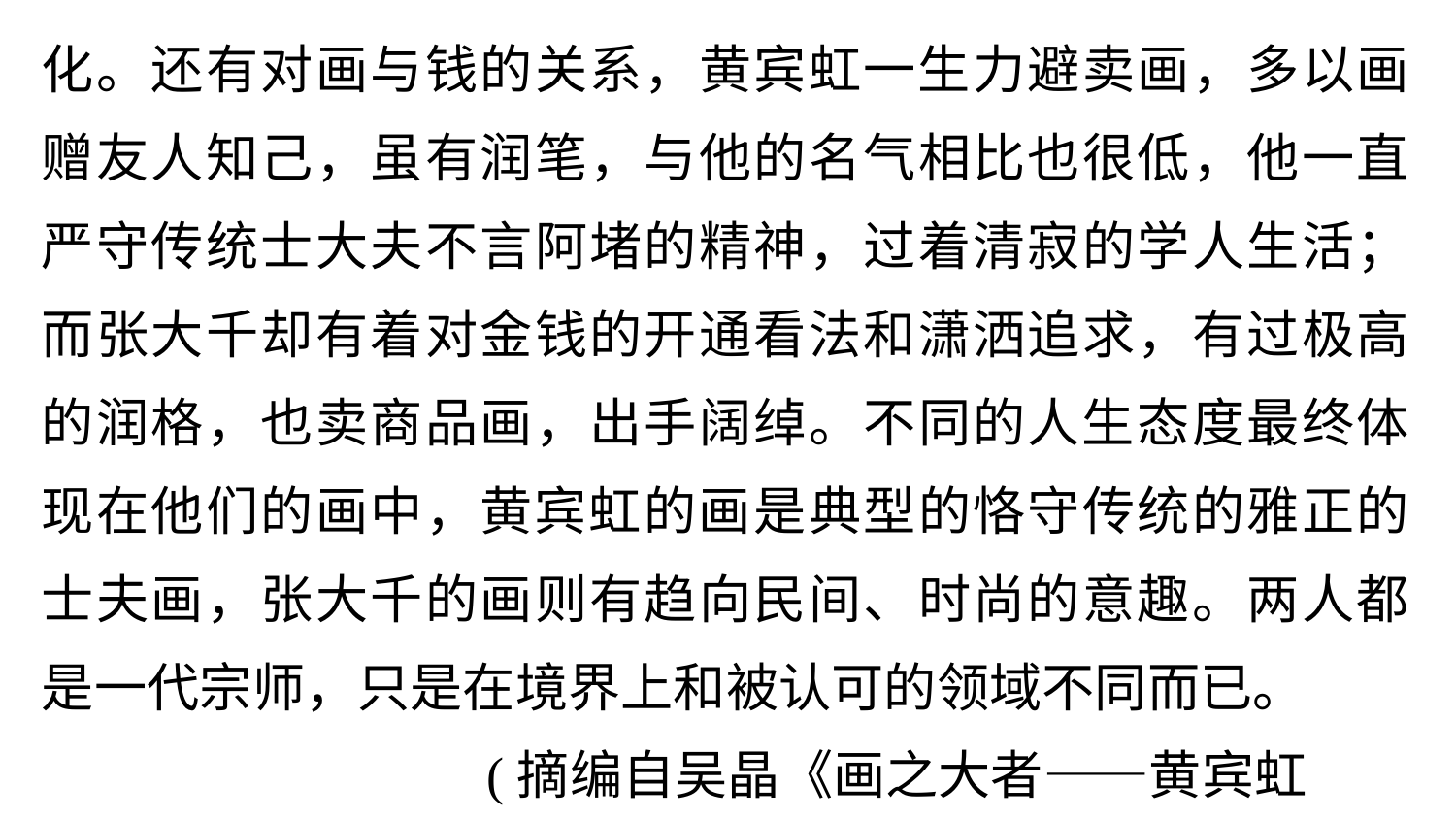

化。还有对画与钱的关系，黄宾虹一生力避卖画，多以画赠友人知己，虽有润笔，与他的名气相比也很低，他一直严守传统士大夫不言阿堵的精神，过着清寂的学人生活；而张大千却有着对金钱的开通看法和潇洒追求，有过极高的润格，也卖商品画，出手阔绰。不同的人生态度最终体现在他们的画中，黄宾虹的画是典型的恪守传统的雅正的士夫画，张大千的画则有趋向民间、时尚的意趣。两人都是一代宗师，只是在境界上和被认可的领域不同而已。
                                  (摘编自吴晶《画之大者——黄宾虹传》)